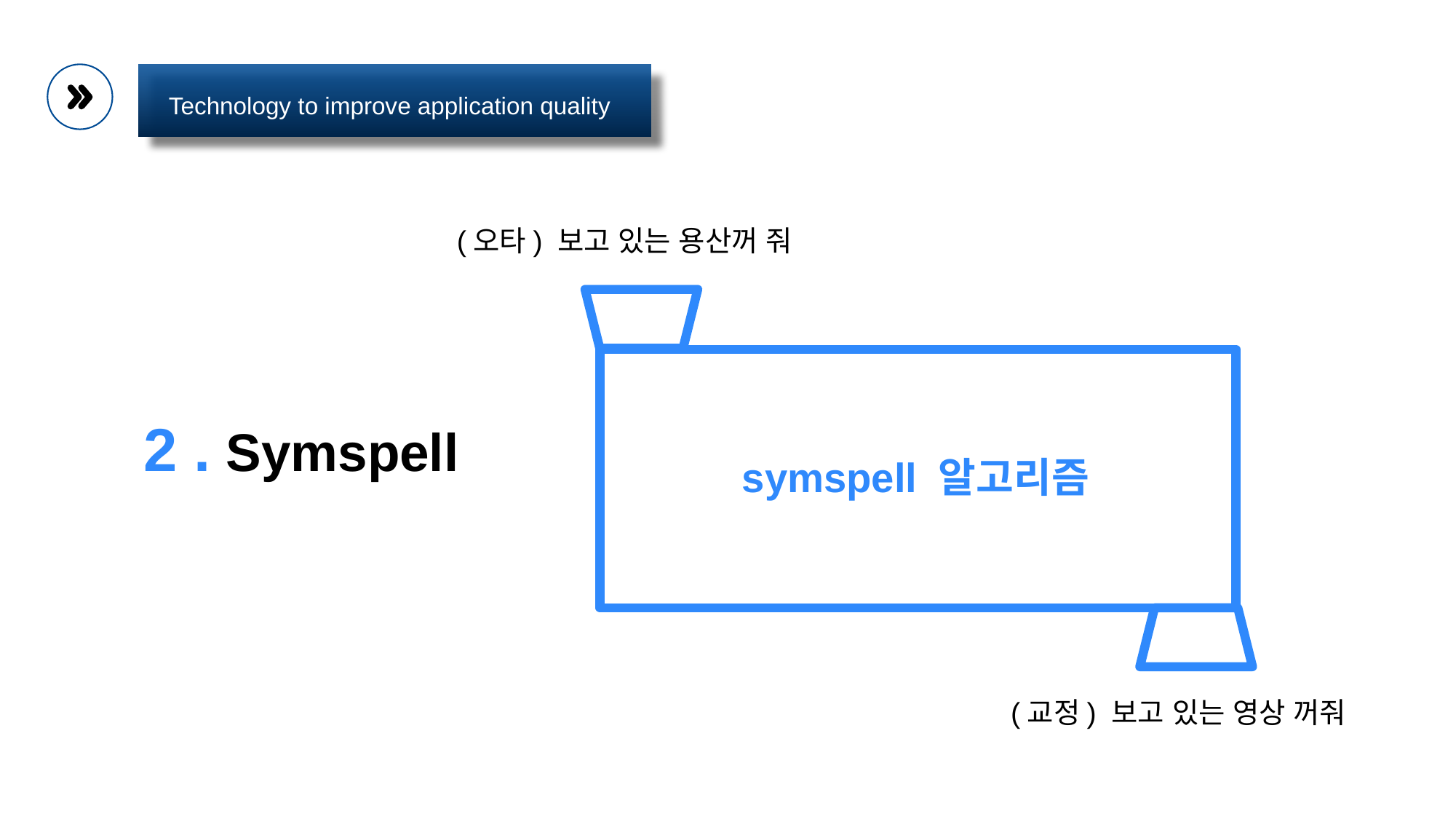

Technology to improve application quality
(오타) 보고 있는 용산꺼 줘

symspell 알고리즘
2 . Symspell

(교정) 보고 있는 영상 꺼줘